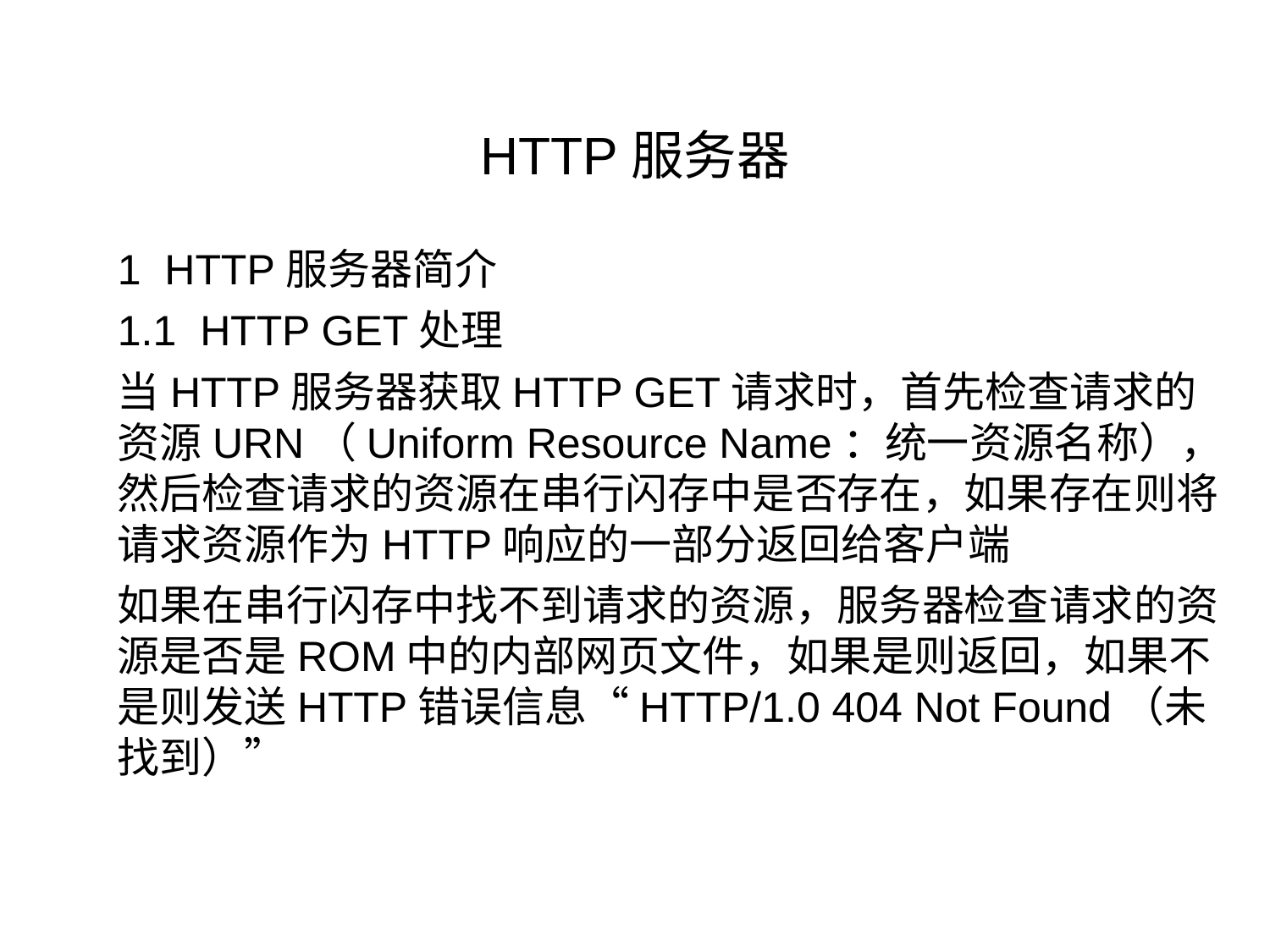

HTTP服务器
1  HTTP服务器简介
1.1  HTTP GET处理
当HTTP服务器获取HTTP GET请求时，首先检查请求的资源URN（Uniform Resource Name：统一资源名称），然后检查请求的资源在串行闪存中是否存在，如果存在则将请求资源作为HTTP响应的一部分返回给客户端
如果在串行闪存中找不到请求的资源，服务器检查请求的资源是否是ROM中的内部网页文件，如果是则返回，如果不是则发送HTTP错误信息“HTTP/1.0 404 Not Found（未找到）”